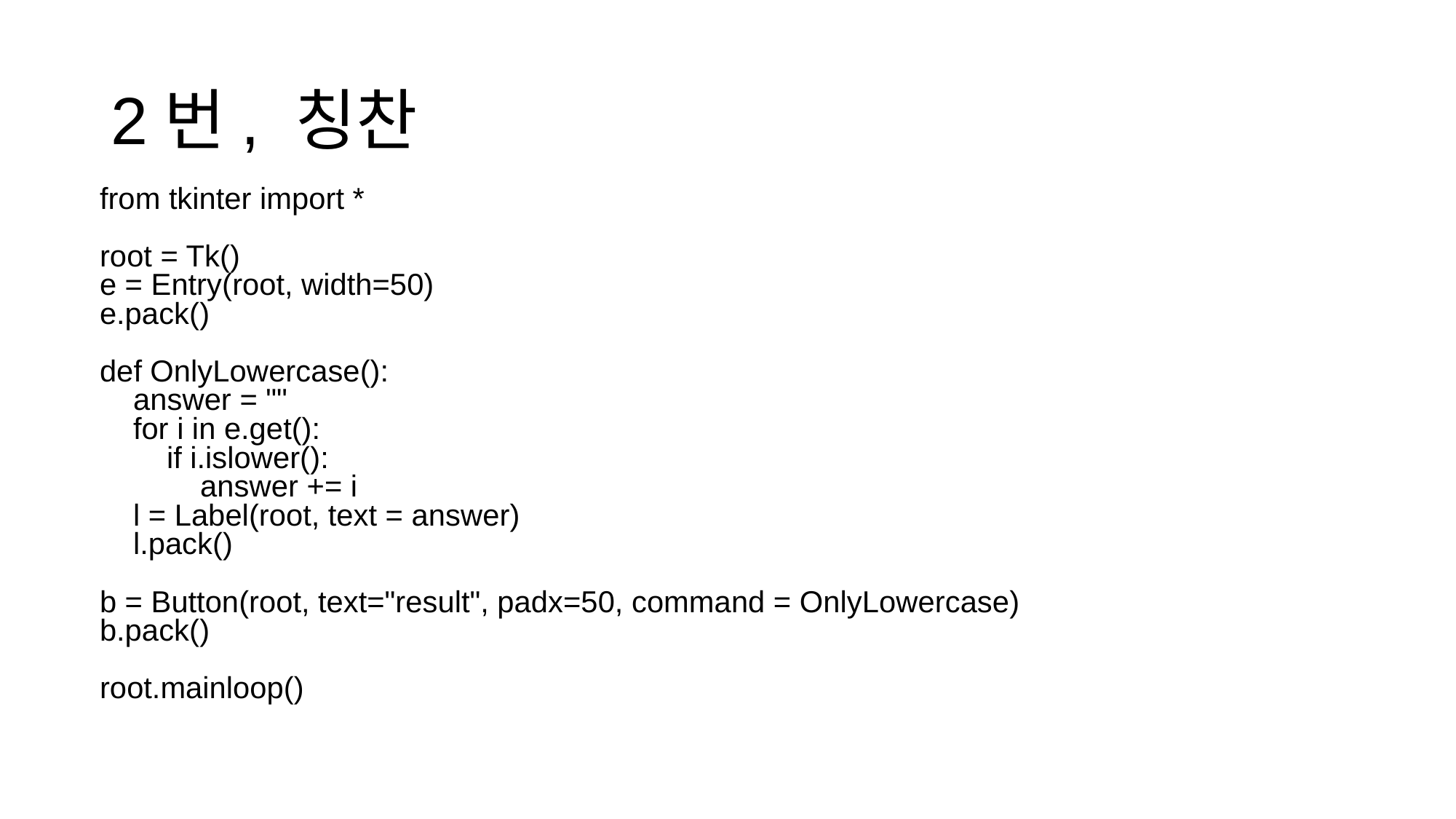

# 2번, 칭찬
from tkinter import *

root = Tk()
e = Entry(root, width=50)
e.pack()

def OnlyLowercase():
    answer = ""
    for i in e.get():
        if i.islower():
            answer += i
    l = Label(root, text = answer)
    l.pack()

b = Button(root, text="result", padx=50, command = OnlyLowercase)
b.pack()

root.mainloop()